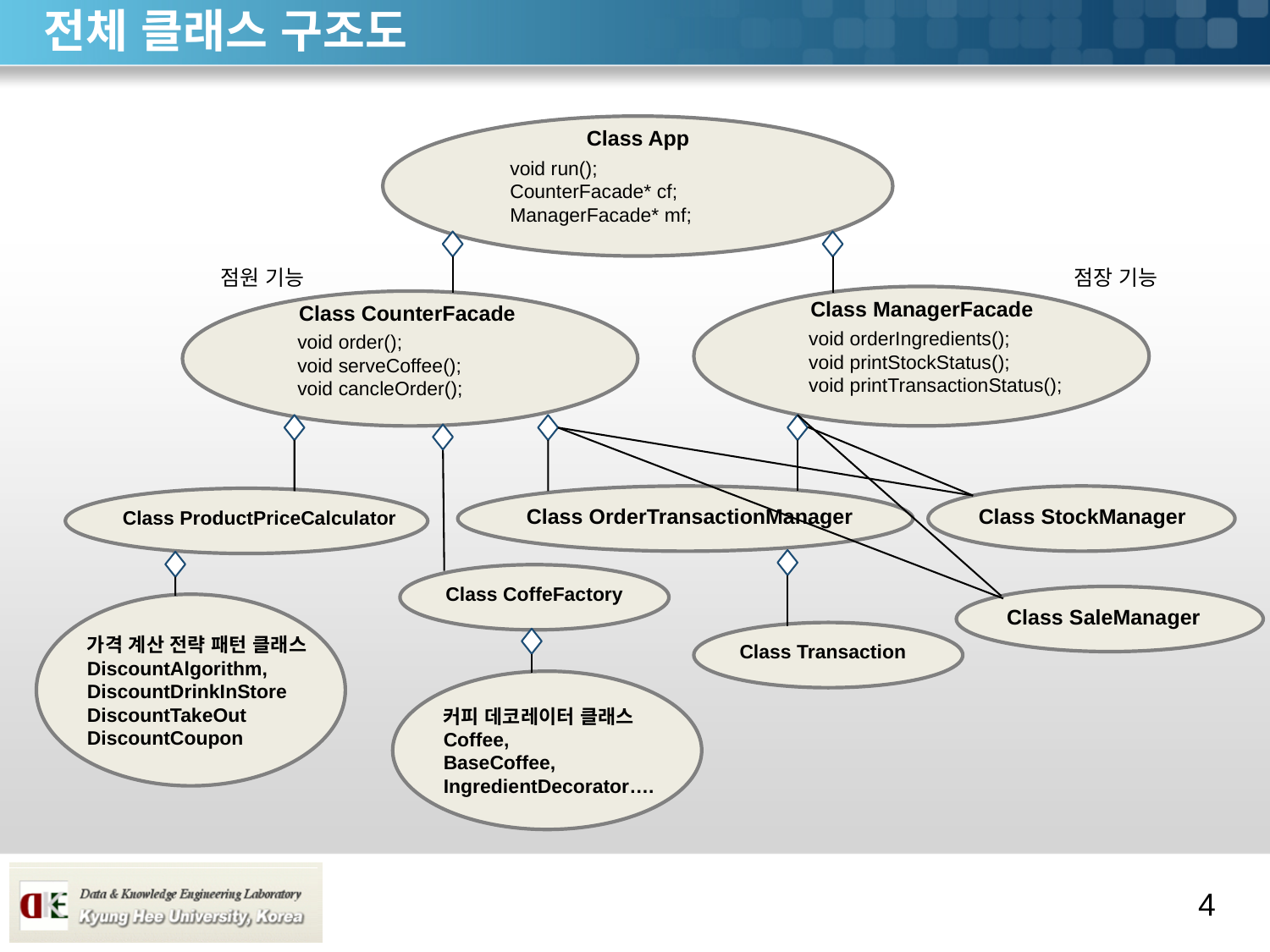

# 전체 클래스 구조도

Class App
void run();
CounterFacade* cf;
ManagerFacade* mf;

점원 기능
점장 기능

Class ManagerFacade
void orderIngredients();
void printStockStatus();
void printTransactionStatus();

Class CounterFacade
void order();
void serveCoffee();
void cancleOrder();

Class OrderTransactionManager

Class StockManager

Class ProductPriceCalculator

Class CoffeFactory

Class SaleManager

가격 계산 전략 패턴 클래스
DiscountAlgorithm,
DiscountDrinkInStore
DiscountTakeOut
DiscountCoupon

Class Transaction

커피 데코레이터 클래스
Coffee,
BaseCoffee,
IngredientDecorator….